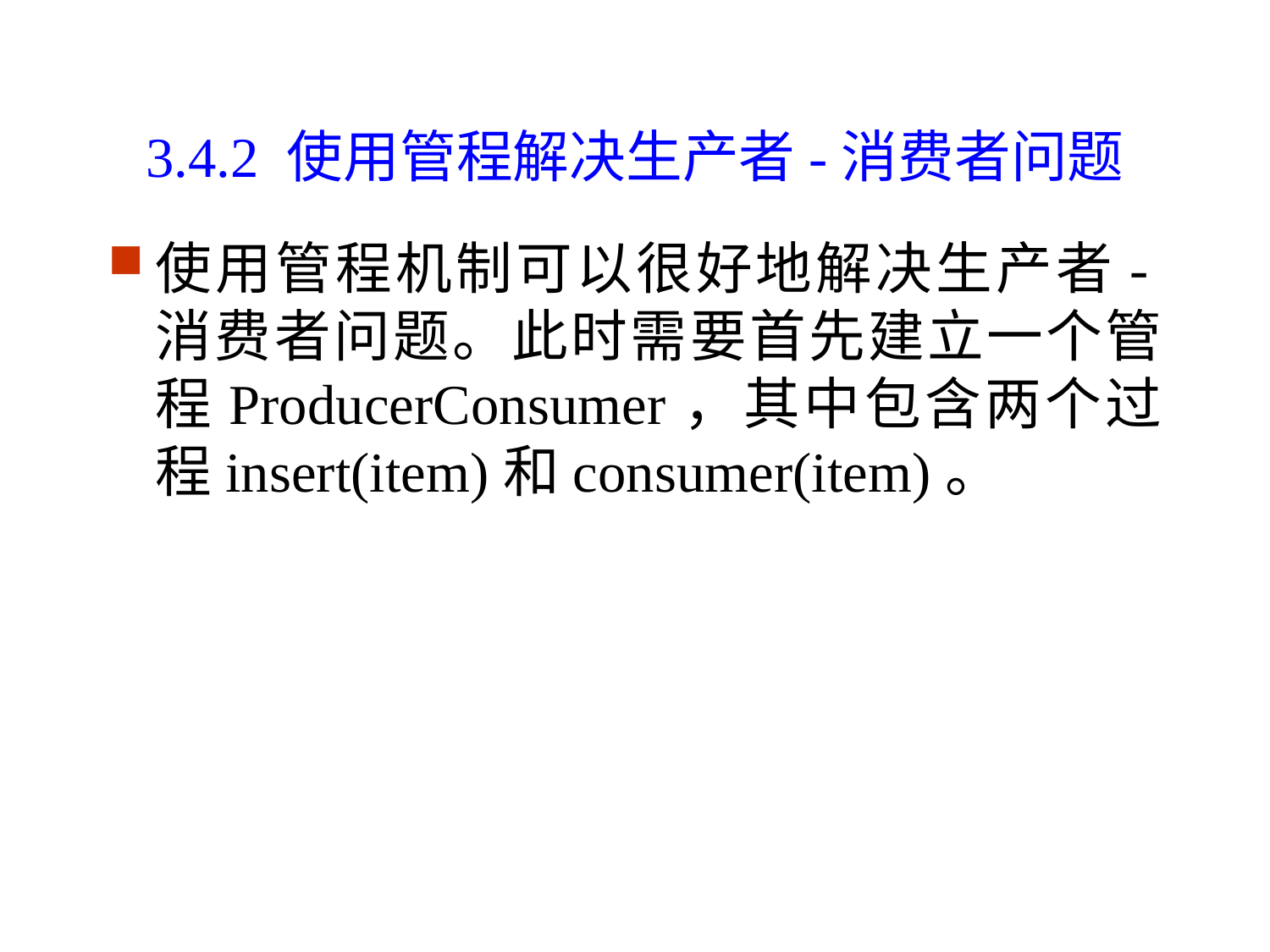

# 3.4.2 使用管程解决生产者-消费者问题
使用管程机制可以很好地解决生产者-消费者问题。此时需要首先建立一个管程ProducerConsumer，其中包含两个过程insert(item)和consumer(item)。